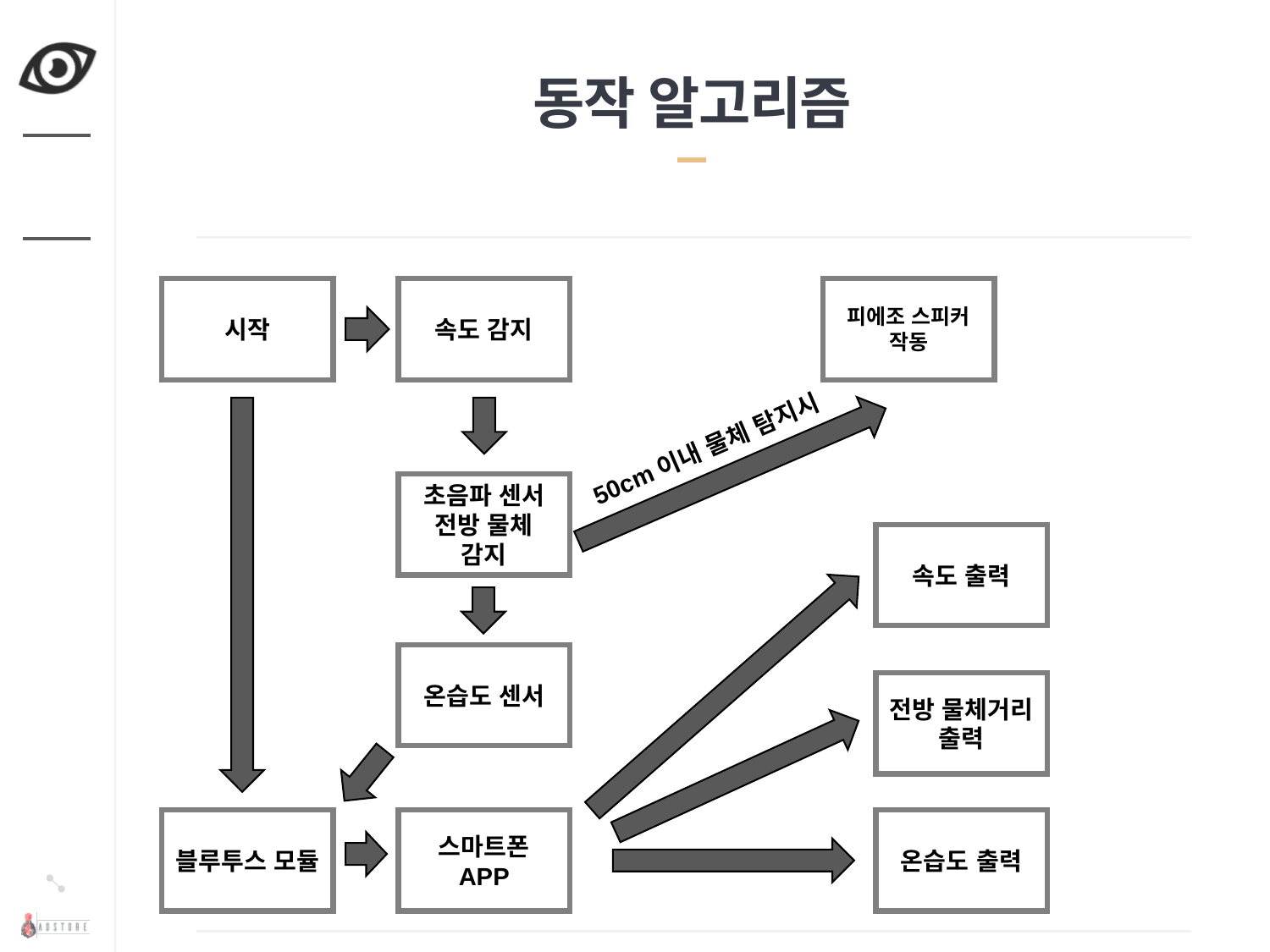

# 동작 알고리즘
시작
속도 감지
피에조 스피커
작동

50cm이내 물체 탐지시
초음파 센서
전방 물체 감지

속도 출력

온습도 센서
전방 물체거리 출력

블루투스 모듈
스마트폰
APP
온습도 출력